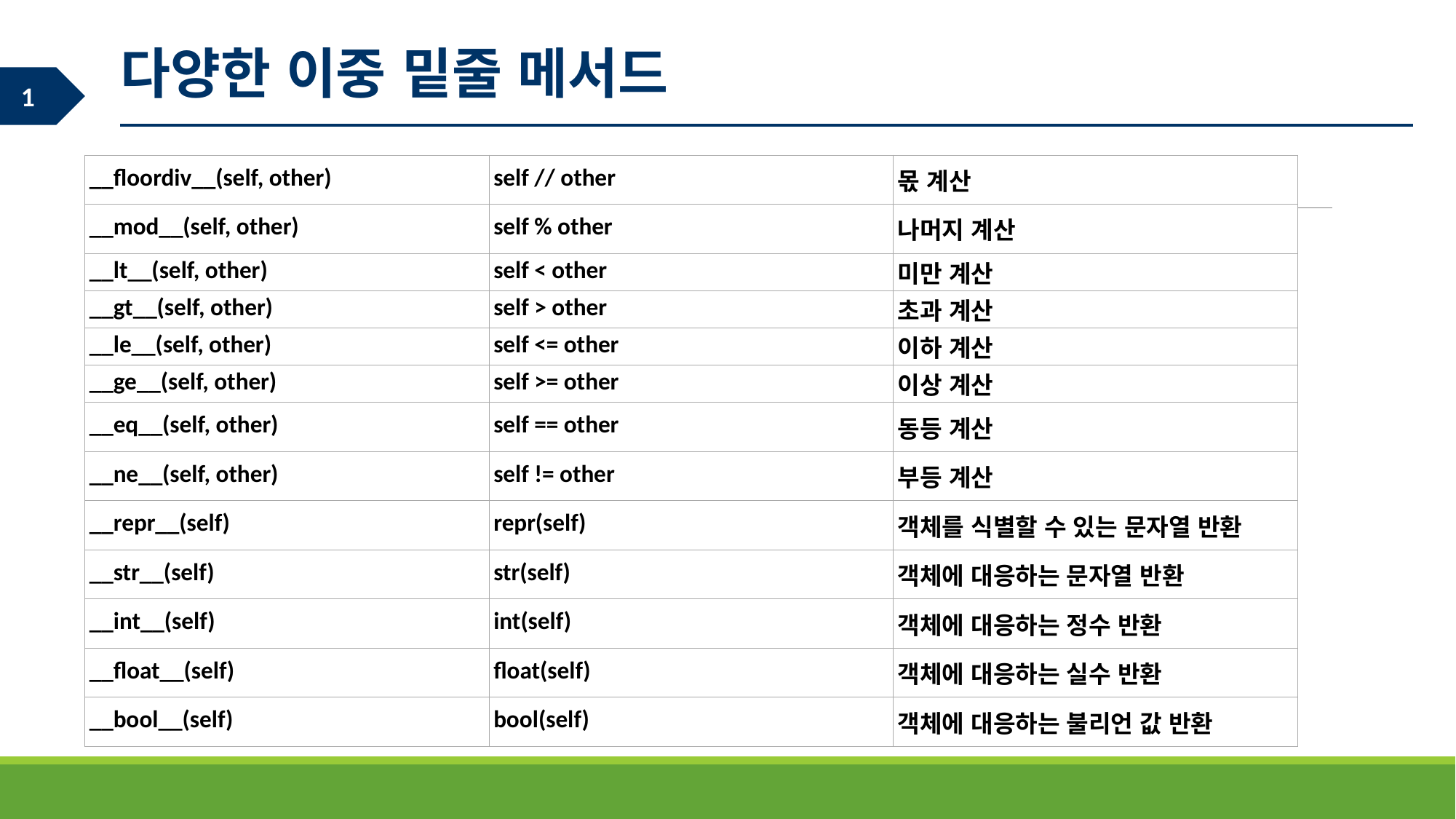

다양한 이중 밑줄 메서드
| \_\_floordiv\_\_(self, other) | self // other | 몫 계산 |
| --- | --- | --- |
| \_\_mod\_\_(self, other) | self % other | 나머지 계산 |
| \_\_lt\_\_(self, other) | self < other | 미만 계산 |
| \_\_gt\_\_(self, other) | self > other | 초과 계산 |
| \_\_le\_\_(self, other) | self <= other | 이하 계산 |
| \_\_ge\_\_(self, other) | self >= other | 이상 계산 |
| \_\_eq\_\_(self, other) | self == other | 동등 계산 |
| \_\_ne\_\_(self, other) | self != other | 부등 계산 |
| \_\_repr\_\_(self) | repr(self) | 객체를 식별할 수 있는 문자열 반환 |
| \_\_str\_\_(self) | str(self) | 객체에 대응하는 문자열 반환 |
| \_\_int\_\_(self) | int(self) | 객체에 대응하는 정수 반환 |
| \_\_float\_\_(self) | float(self) | 객체에 대응하는 실수 반환 |
| \_\_bool\_\_(self) | bool(self) | 객체에 대응하는 불리언 값 반환 |